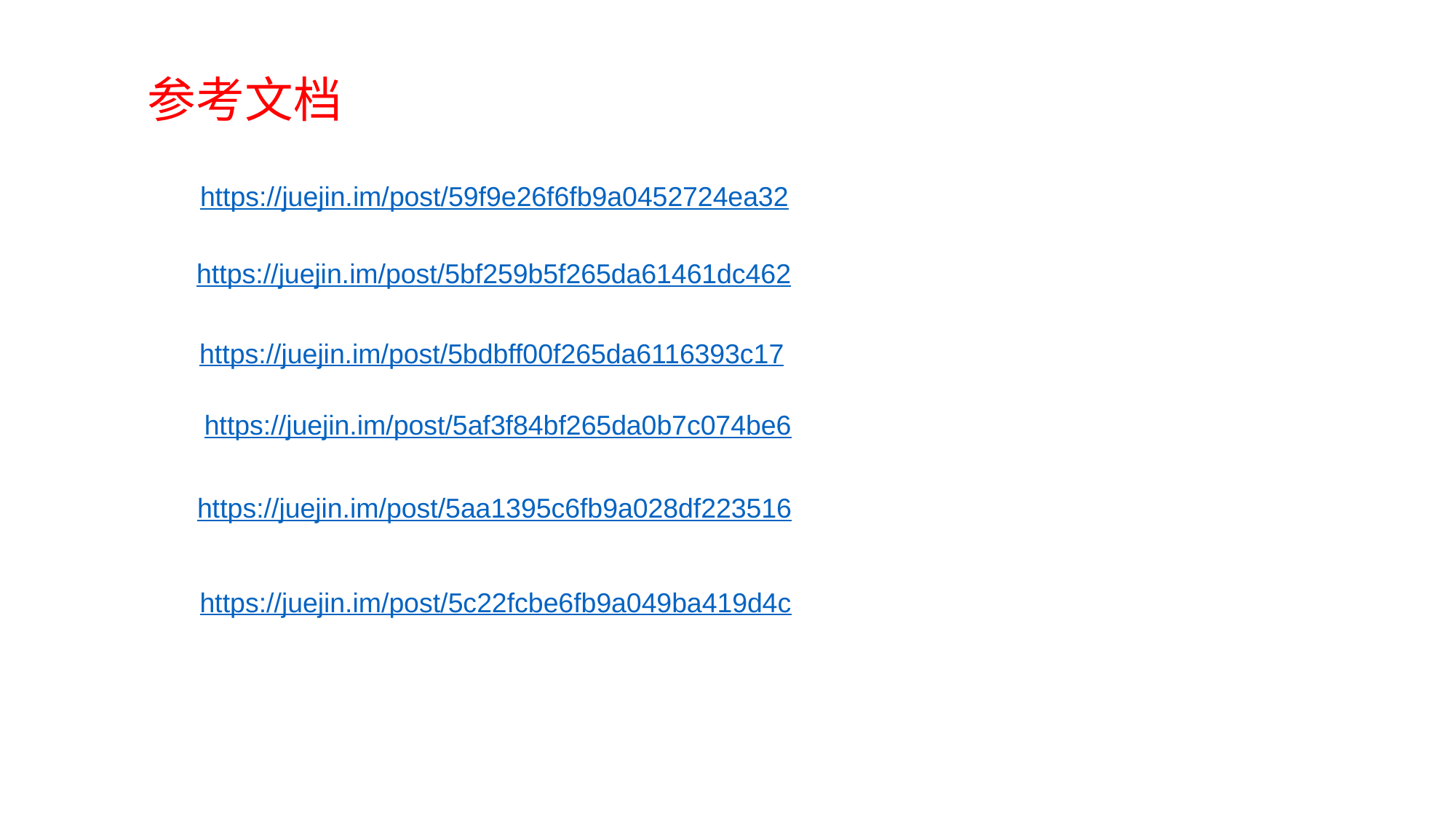

# 参考文档
https://juejin.im/post/59f9e26f6fb9a0452724ea32
https://juejin.im/post/5bf259b5f265da61461dc462
https://juejin.im/post/5bdbff00f265da6116393c17
https://juejin.im/post/5af3f84bf265da0b7c074be6
https://juejin.im/post/5aa1395c6fb9a028df223516
https://juejin.im/post/5c22fcbe6fb9a049ba419d4c